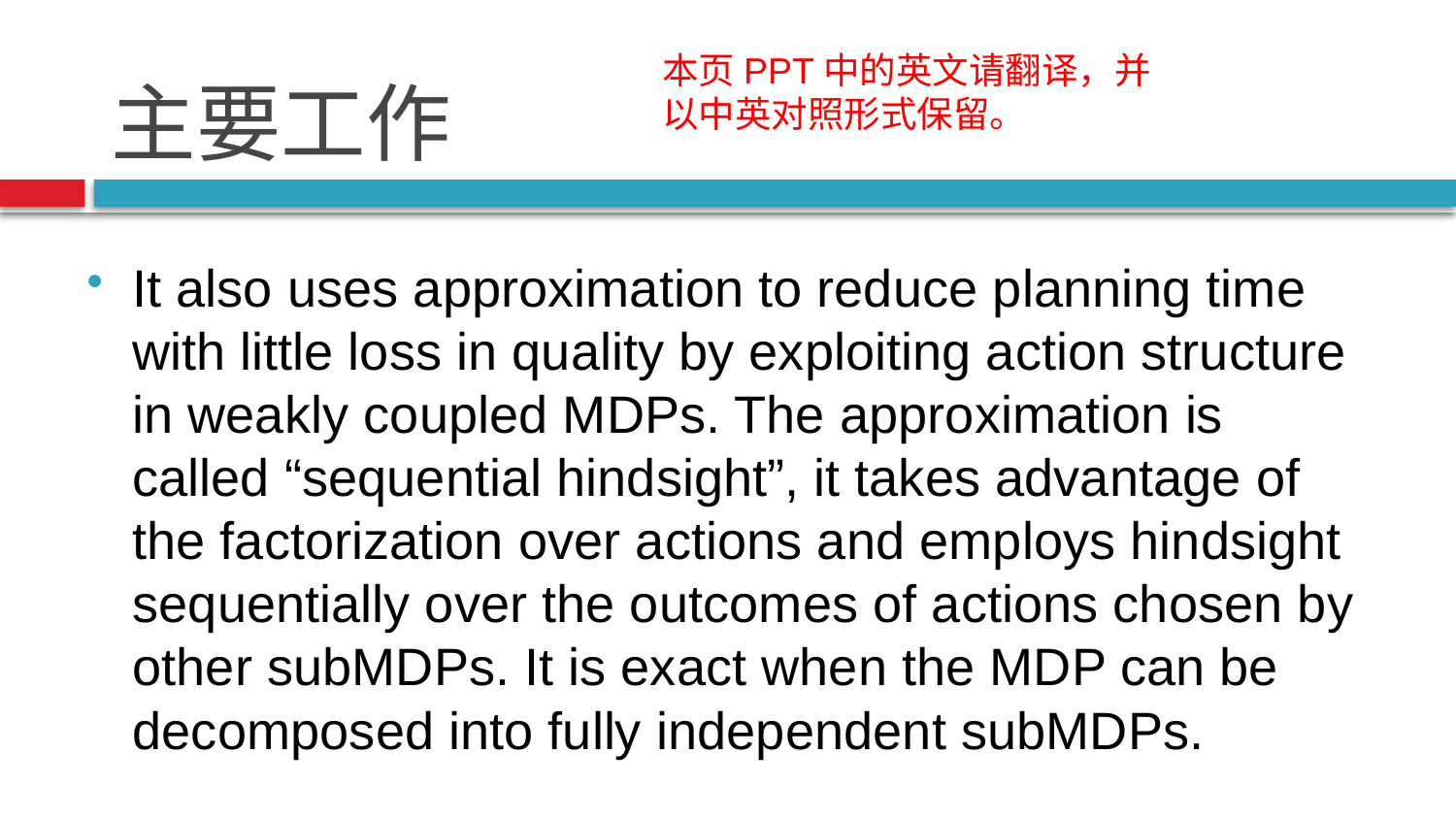

# 主要工作
本页PPT中的英文请翻译，并以中英对照形式保留。
It also uses approximation to reduce planning time with little loss in quality by exploiting action structure in weakly coupled MDPs. The approximation is called “sequential hindsight”, it takes advantage of the factorization over actions and employs hindsight sequentially over the outcomes of actions chosen by other subMDPs. It is exact when the MDP can be decomposed into fully independent subMDPs.